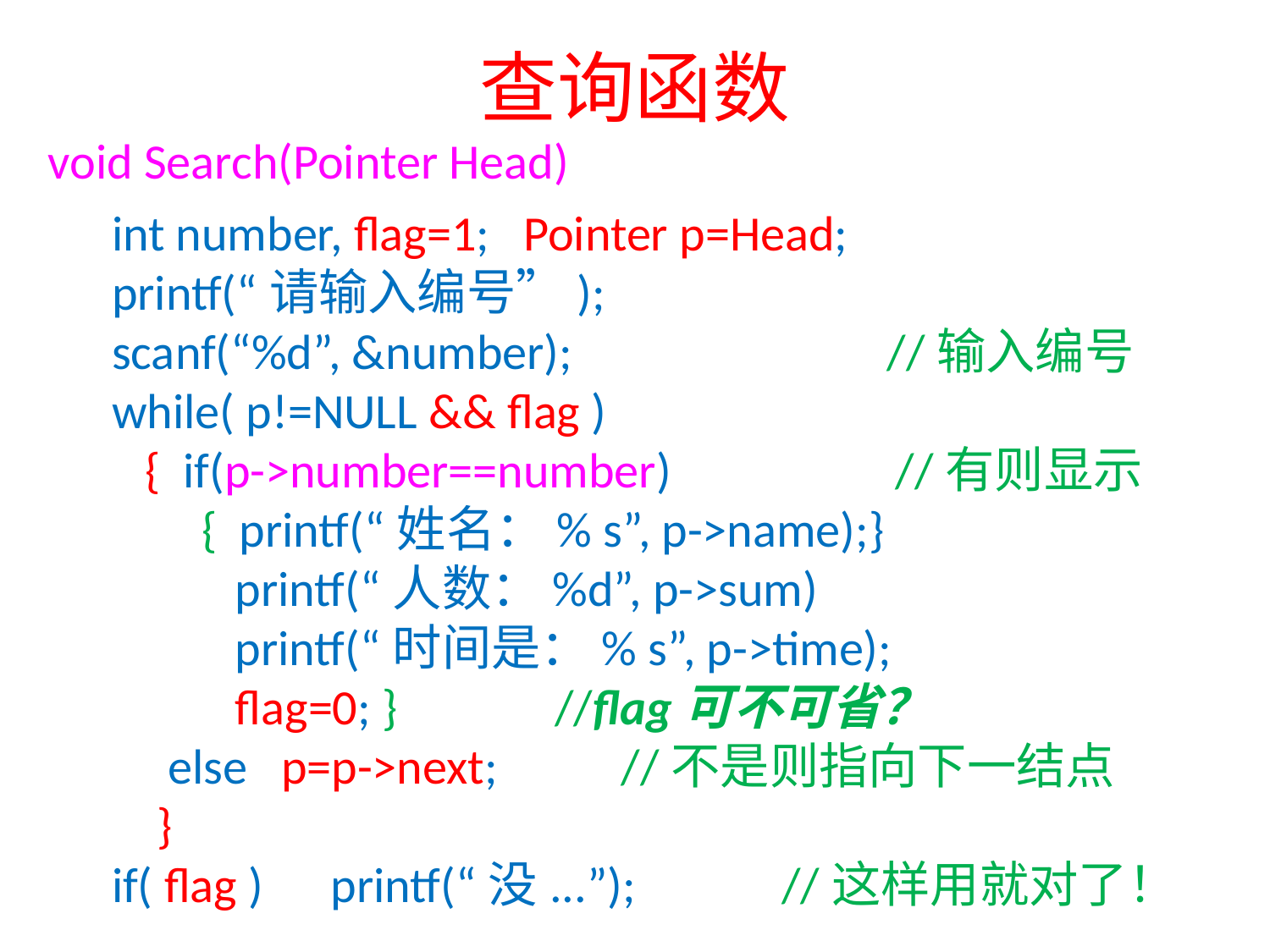

# 查询函数
void Search(Pointer Head)
int number, flag=1;   Pointer p=Head;
printf(“请输入编号”);
scanf(“%d”, &number);                            //输入编号
while( p!=NULL && flag )
   {  if(p->number==number)                    //有则显示
        {  printf(“姓名：% s”, p->name);}
           printf(“人数：%d”, p->sum)
           printf(“时间是：% s”, p->time);
           flag=0; }              //flag可不可省？
     else   p=p->next;           //不是则指向下一结点
    }
if( flag )      printf(“没...”);             //这样用就对了！
15